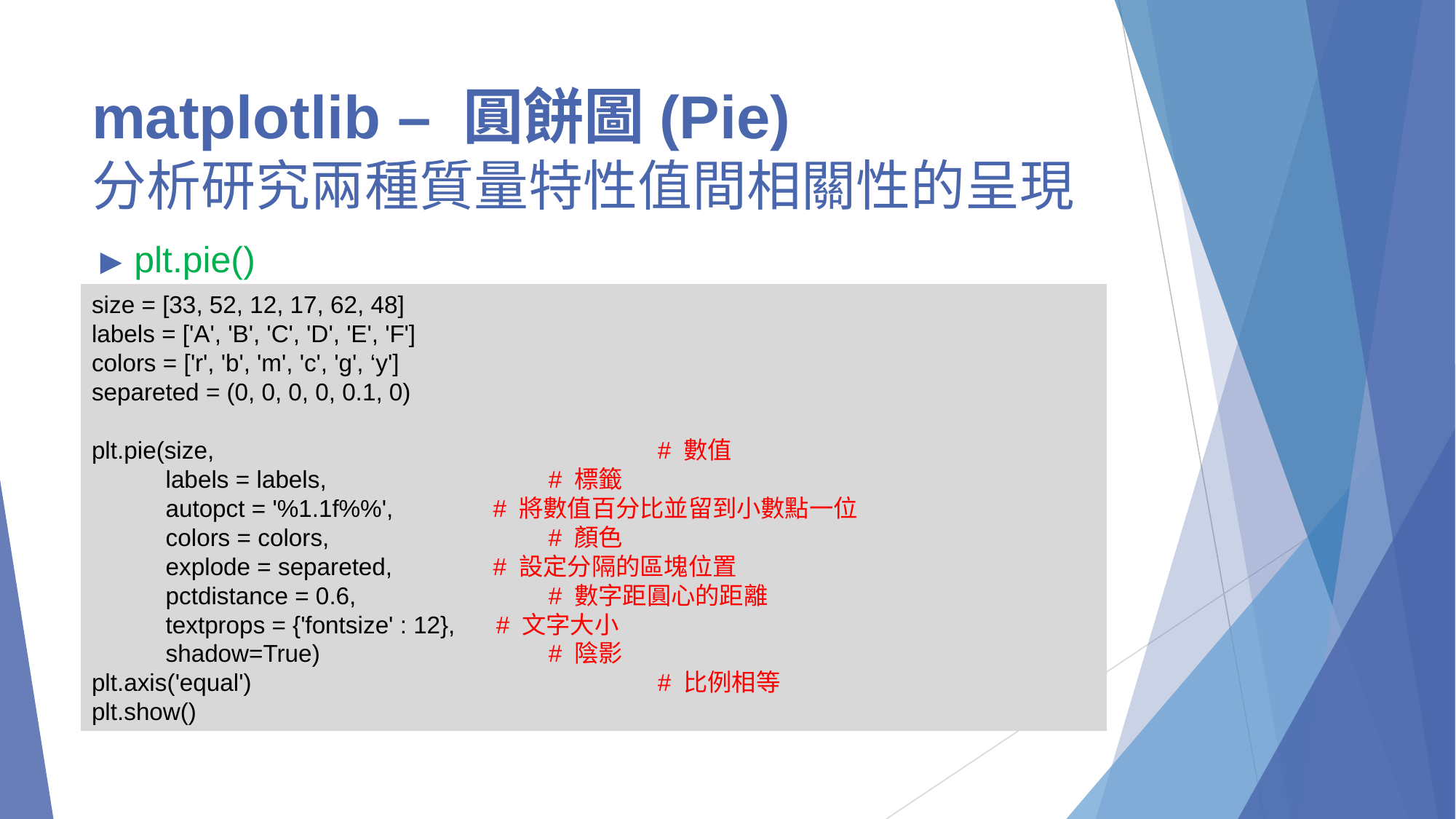

# matplotlib – 圓餅圖(Pie) 分析研究兩種質量特性值間相關性的呈現
plt.pie()
size = [33, 52, 12, 17, 62, 48]
labels = ['A', 'B', 'C', 'D', 'E', 'F']
colors = ['r', 'b', 'm', 'c', 'g', ‘y']
separeted = (0, 0, 0, 0, 0.1, 0)

plt.pie(size, 		           		   # 數值
           labels = labels, 	           	   # 標籤
           autopct = '%1.1f%%', 	           # 將數值百分比並留到小數點一位
           colors = colors,	           	   # 顏色
           explode = separeted, 	           # 設定分隔的區塊位置
           pctdistance = 0.6, 	           	   # 數字距圓心的距離
           textprops = {'fontsize' : 12},      # 文字大小
           shadow=True) 	           	   # 陰影
plt.axis('equal')		           		   # 比例相等
plt.show()